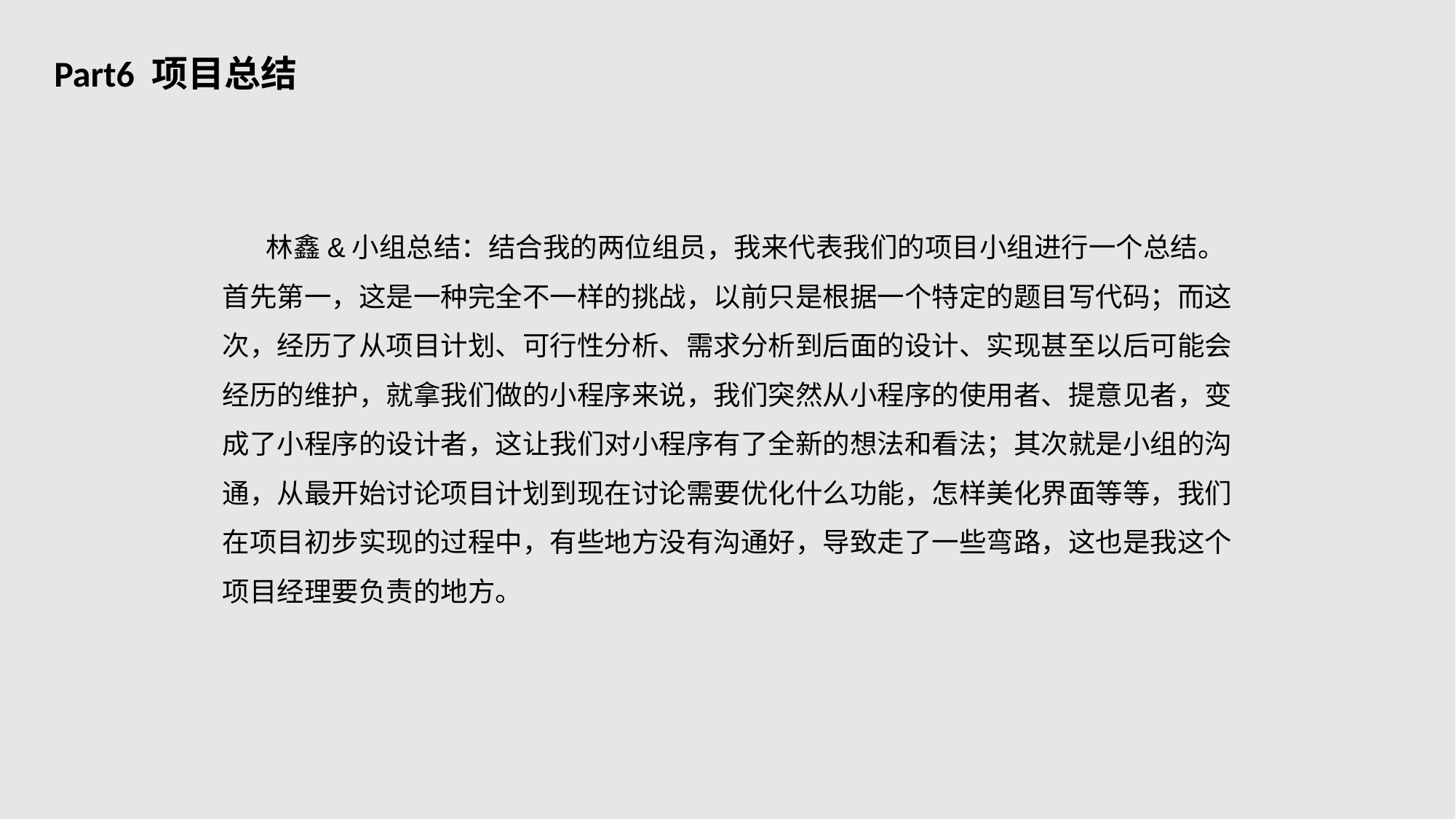

Part6 项目总结
      林鑫&小组总结：结合我的两位组员，我来代表我们的项目小组进行一个总结。首先第一，这是一种完全不一样的挑战，以前只是根据一个特定的题目写代码；而这次，经历了从项目计划、可行性分析、需求分析到后面的设计、实现甚至以后可能会经历的维护，就拿我们做的小程序来说，我们突然从小程序的使用者、提意见者，变成了小程序的设计者，这让我们对小程序有了全新的想法和看法；其次就是小组的沟通，从最开始讨论项目计划到现在讨论需要优化什么功能，怎样美化界面等等，我们在项目初步实现的过程中，有些地方没有沟通好，导致走了一些弯路，这也是我这个项目经理要负责的地方。